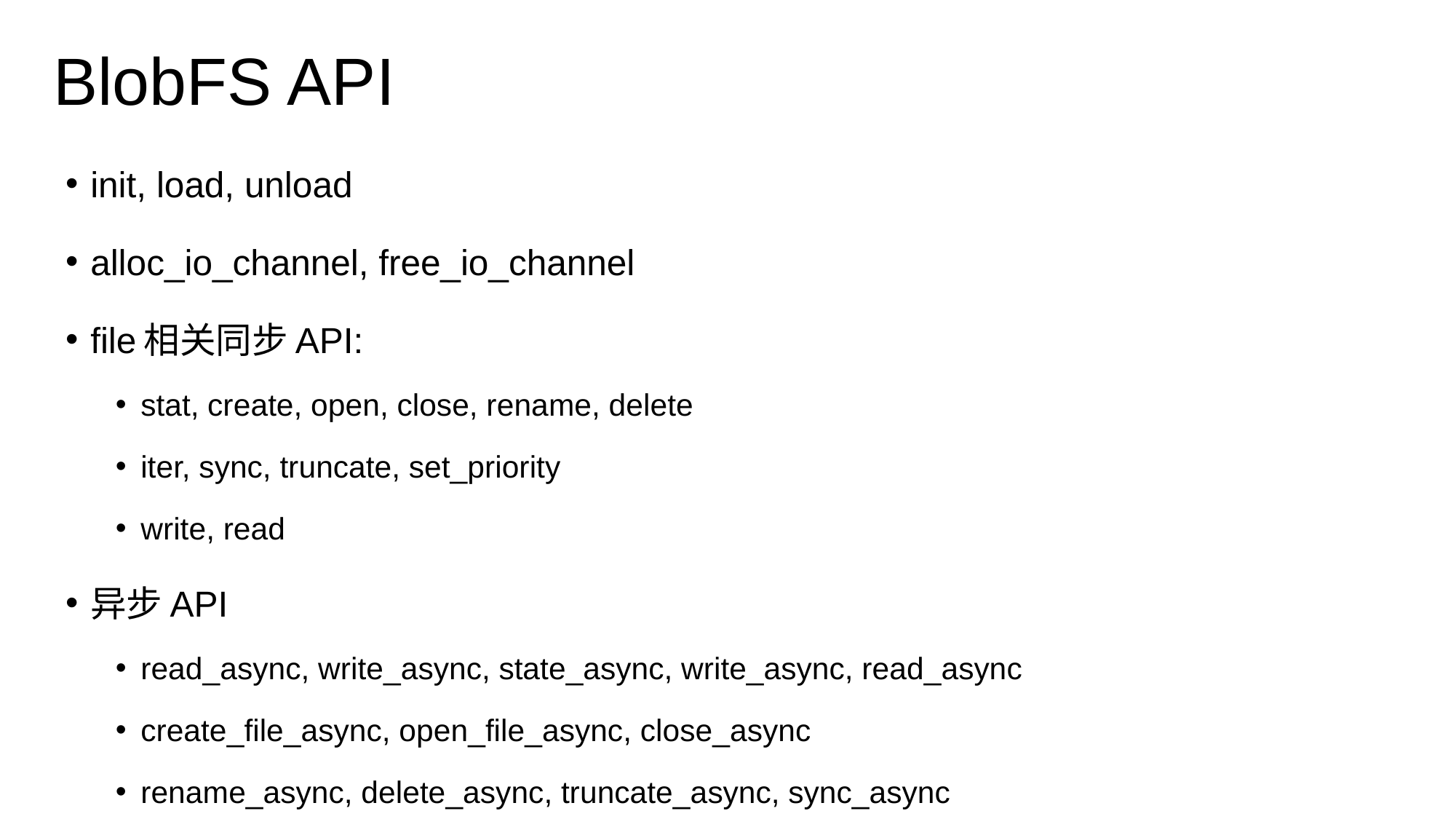

# BlobFS API
init, load, unload
alloc_io_channel, free_io_channel
file相关同步API:
stat, create, open, close, rename, delete
iter, sync, truncate, set_priority
write, read
异步API
read_async, write_async, state_async, write_async, read_async
create_file_async, open_file_async, close_async
rename_async, delete_async, truncate_async, sync_async